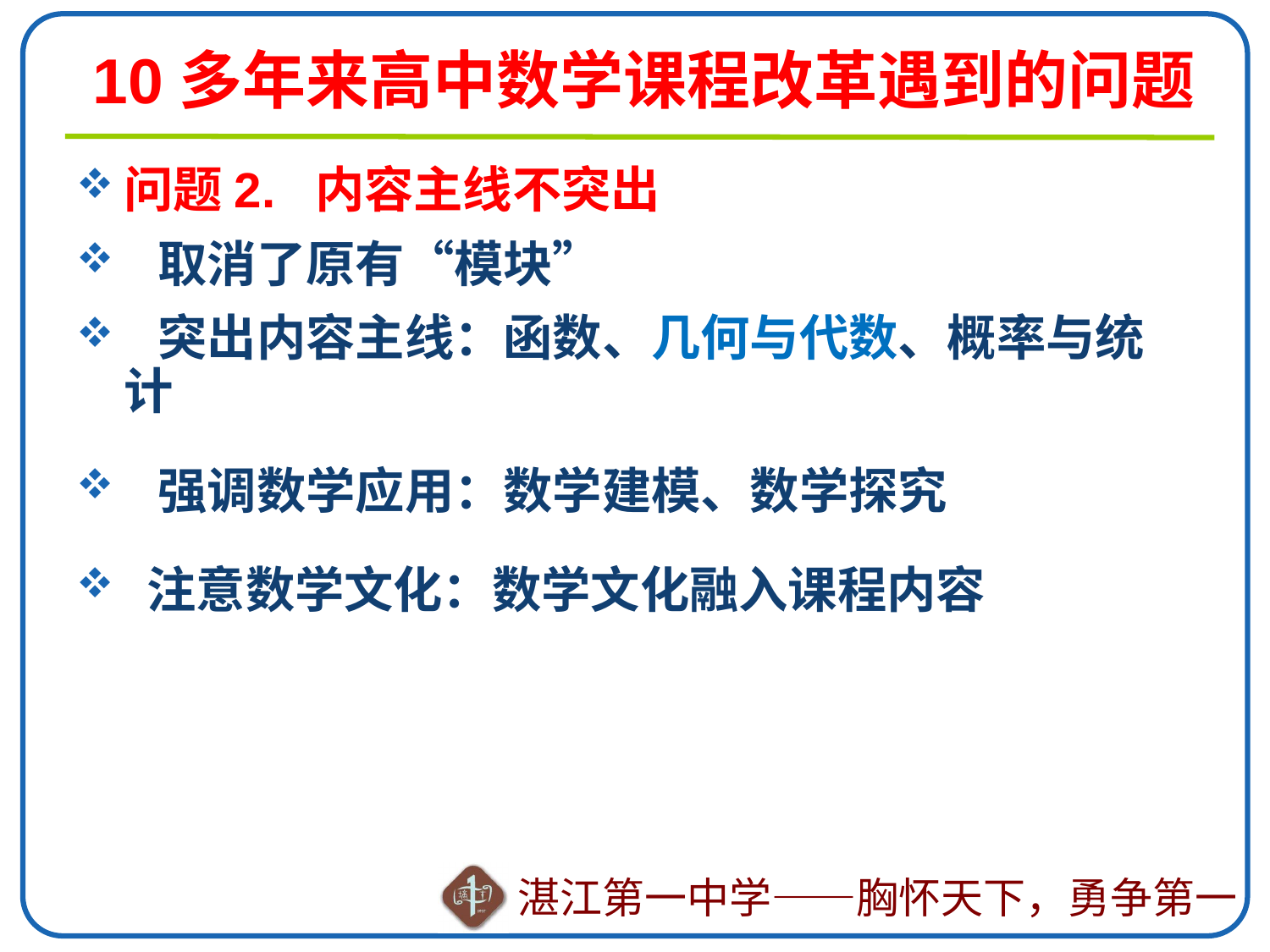

# 10多年来高中数学课程改革遇到的问题
问题2.  内容主线不突出
  取消了原有“模块”
  突出内容主线：函数、几何与代数、概率与统计
  强调数学应用：数学建模、数学探究
 注意数学文化：数学文化融入课程内容

4